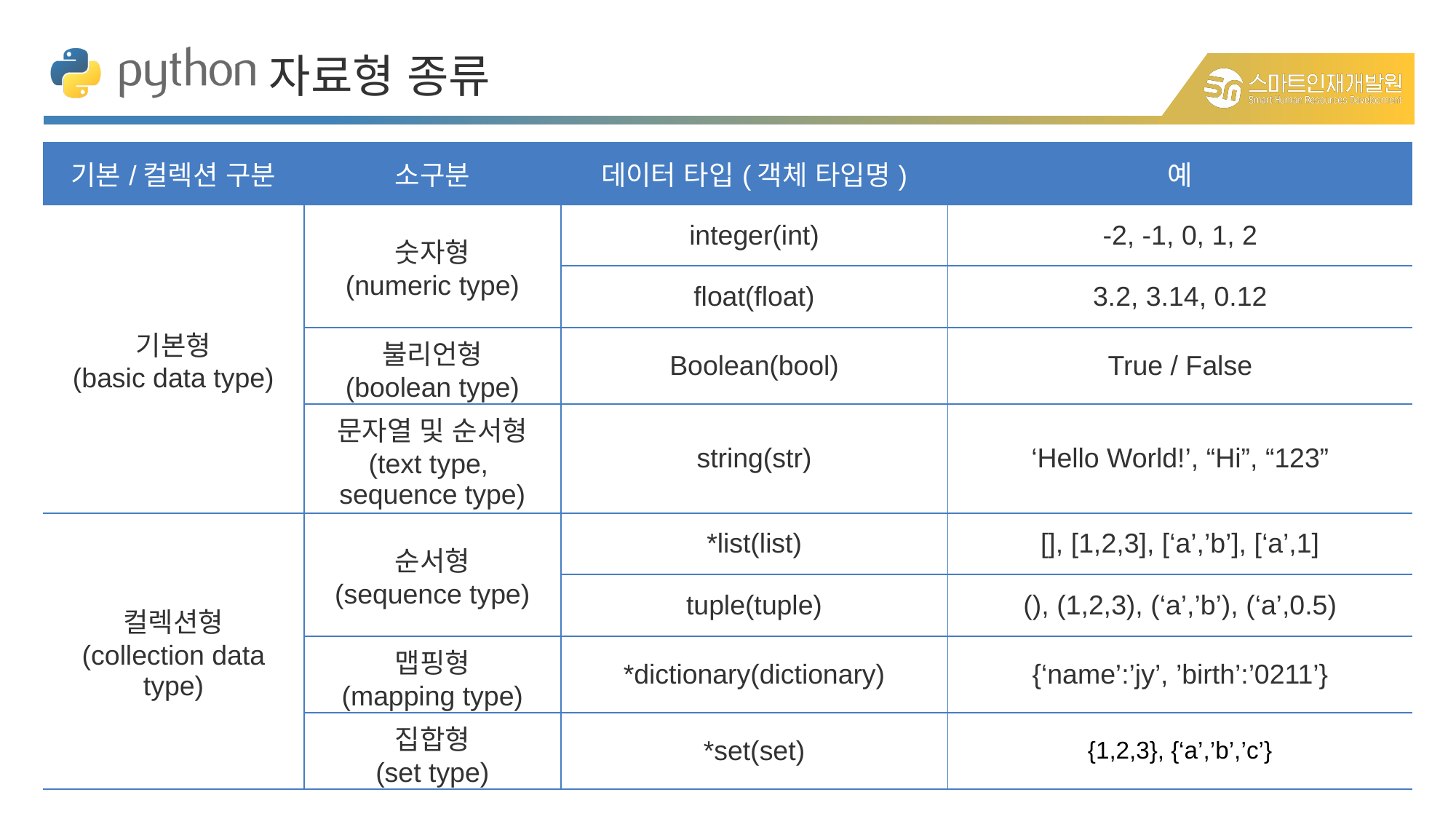

자료형 종류
| 기본/컬렉션 구분 | 소구분 | 데이터 타입(객체 타입명) | 예 |
| --- | --- | --- | --- |
| 기본형 (basic data type) | 숫자형 (numeric type) | integer(int) | -2, -1, 0, 1, 2 |
|  |  | float(float) | 3.2, 3.14, 0.12 |
|  | 불리언형 (boolean type) | Boolean(bool) | True / False |
|  | 문자열 및 순서형 (text type, sequence type) | string(str) | ‘Hello World!’, “Hi”, “123” |
| 컬렉션형 (collection data type) | 순서형 (sequence type) | \*list(list) | [], [1,2,3], [‘a’,’b’], [‘a’,1] |
|  |  | tuple(tuple) | (), (1,2,3), (‘a’,’b’), (‘a’,0.5) |
|  | 맵핑형 (mapping type) | \*dictionary(dictionary) | {‘name’:’jy’, ’birth’:’0211’} |
|  | 집합형 (set type) | \*set(set) | {1,2,3}, {‘a’,’b’,’c’} |